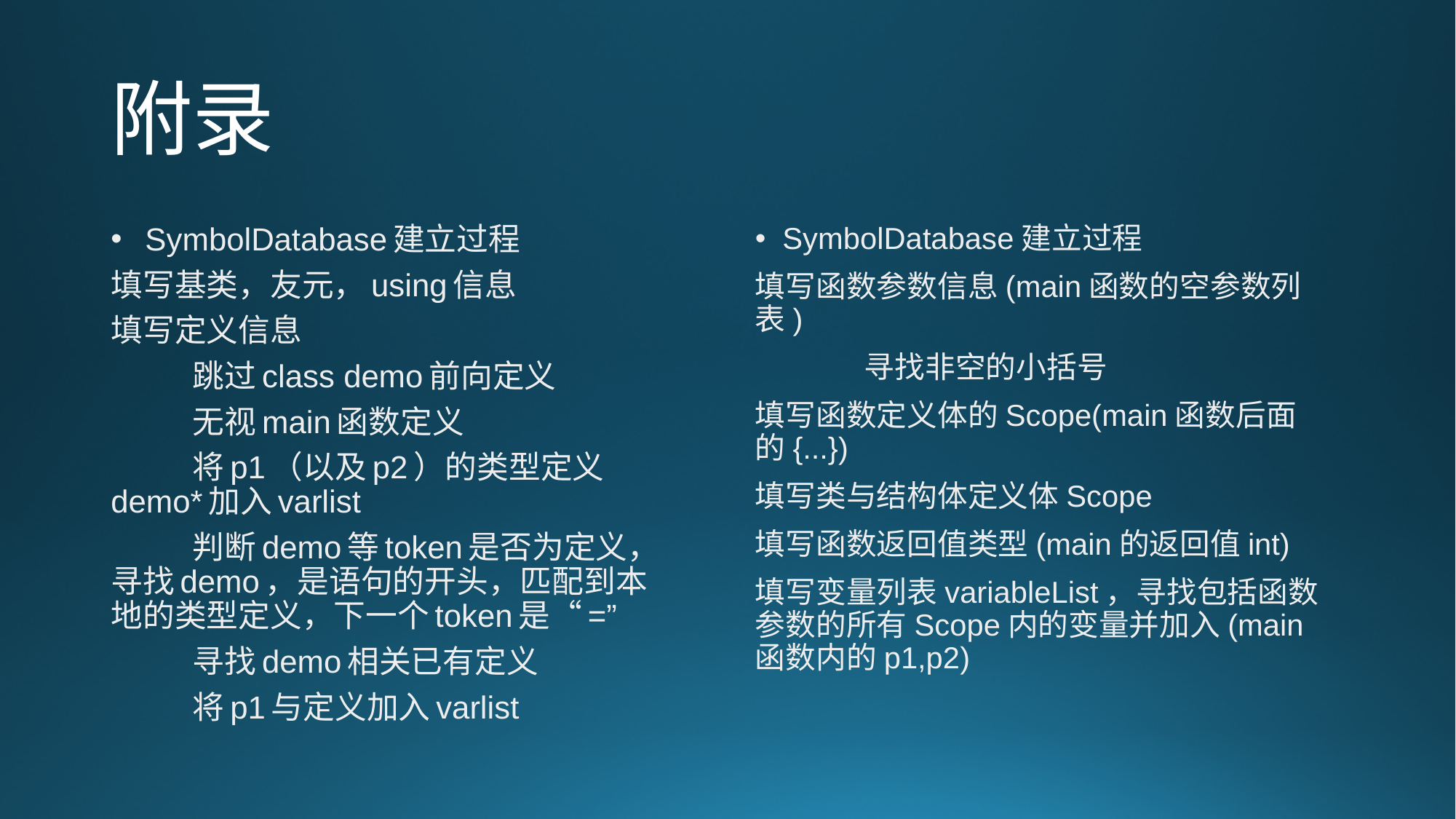

# 附录
SymbolDatabase建立过程
填写基类，友元，using信息
填写定义信息
	跳过class demo前向定义
	无视main函数定义
	将p1（以及p2）的类型定义demo*加入varlist
	判断demo等token是否为定义，寻找demo，是语句的开头，匹配到本地的类型定义，下一个token是“=”
	寻找demo相关已有定义
	将p1与定义加入varlist
SymbolDatabase建立过程
填写函数参数信息(main函数的空参数列表)
	寻找非空的小括号
填写函数定义体的Scope(main函数后面的{...})
填写类与结构体定义体Scope
填写函数返回值类型(main的返回值int)
填写变量列表variableList，寻找包括函数参数的所有Scope内的变量并加入(main函数内的p1,p2)